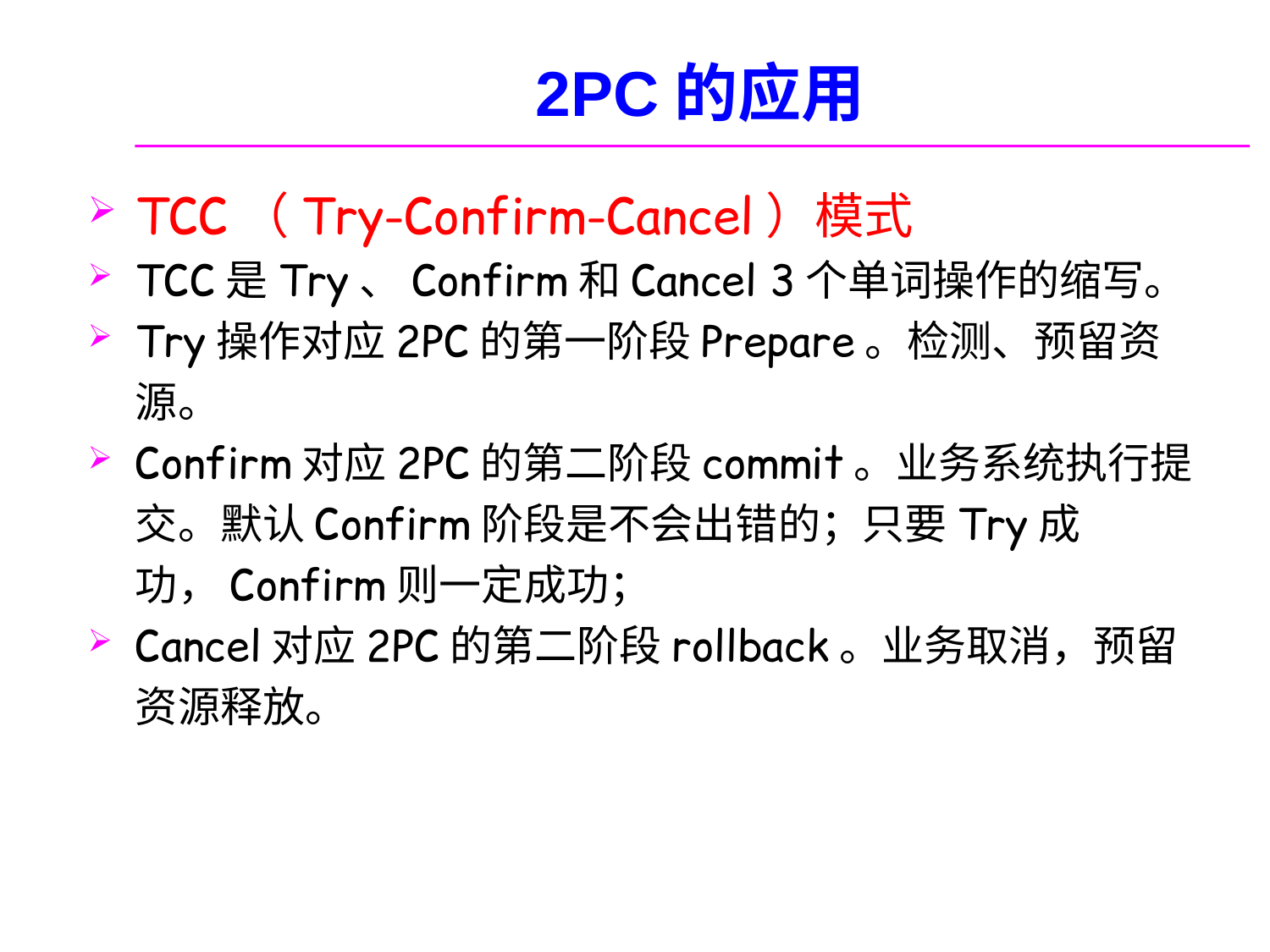

# 2PC的应用
TCC（Try-Confirm-Cancel）模式
TCC是Try、Confirm和Cancel 3个单词操作的缩写。
Try操作对应2PC的第一阶段Prepare。检测、预留资源。
Confirm对应2PC的第二阶段commit。业务系统执行提交。默认Confirm阶段是不会出错的；只要Try成功，Confirm则一定成功；
Cancel对应2PC的第二阶段rollback。业务取消，预留资源释放。
37